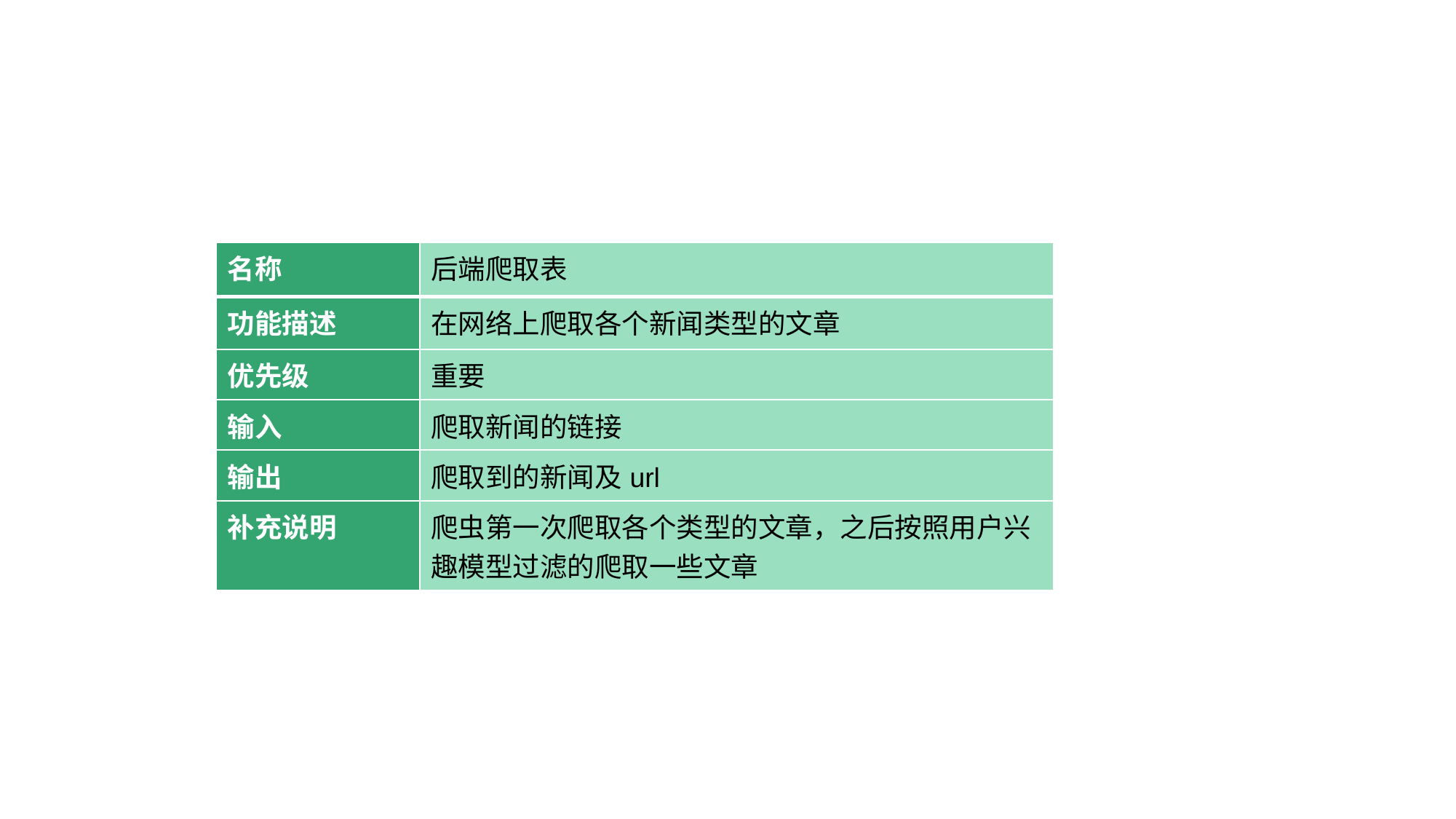

| 名称 | 后端爬取表 |
| --- | --- |
| 功能描述 | 在网络上爬取各个新闻类型的文章 |
| 优先级 | 重要 |
| 输入 | 爬取新闻的链接 |
| 输出 | 爬取到的新闻及url |
| 补充说明 | 爬虫第一次爬取各个类型的文章，之后按照用户兴趣模型过滤的爬取一些文章 |